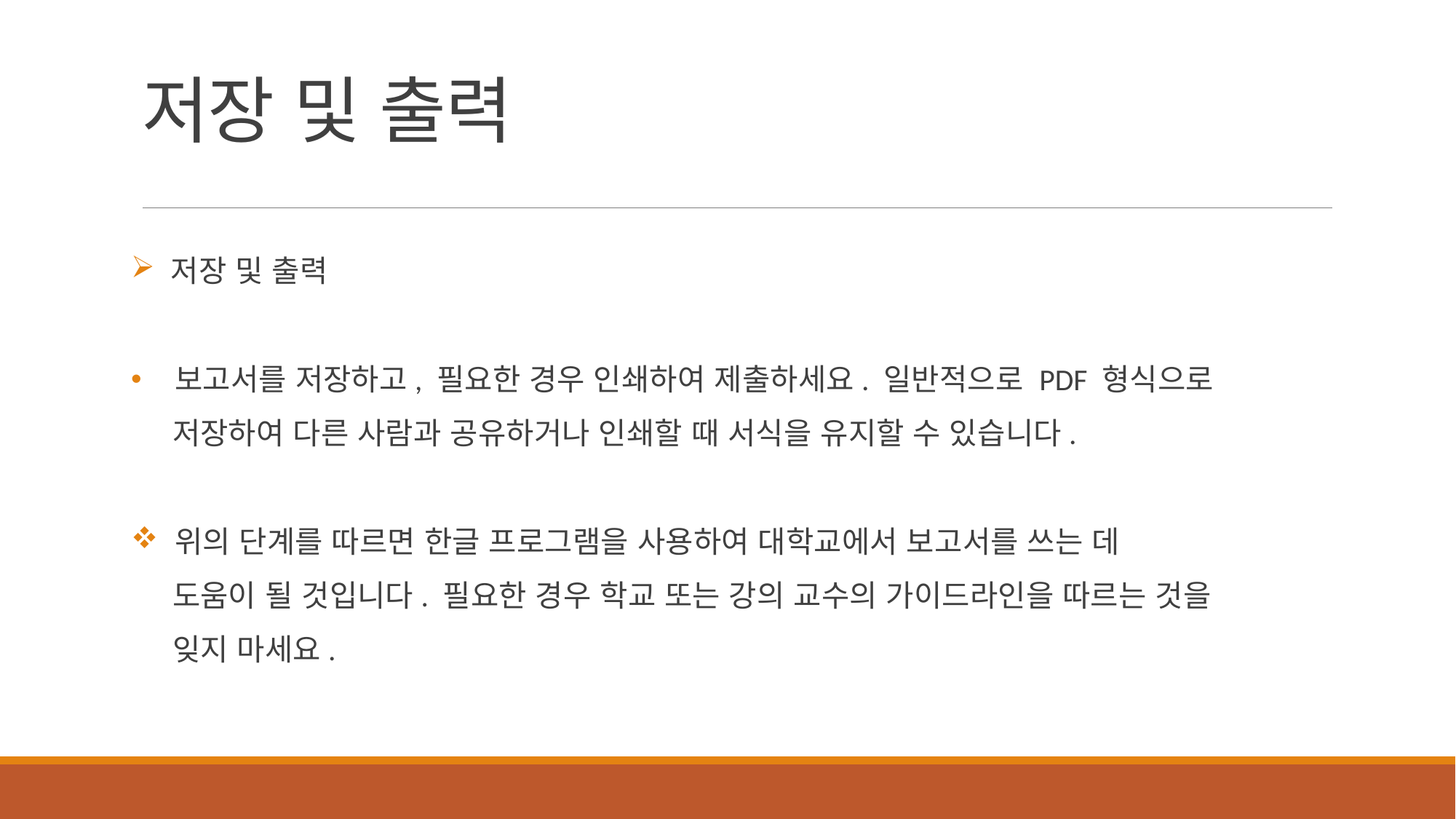

# 저장 및 출력
 저장 및 출력

   보고서를 저장하고, 필요한 경우 인쇄하여 제출하세요. 일반적으로 PDF 형식으로
    저장하여 다른 사람과 공유하거나 인쇄할 때 서식을 유지할 수 있습니다.

 위의 단계를 따르면 한글 프로그램을 사용하여 대학교에서 보고서를 쓰는 데
    도움이 될 것입니다. 필요한 경우 학교 또는 강의 교수의 가이드라인을 따르는 것을
    잊지 마세요.